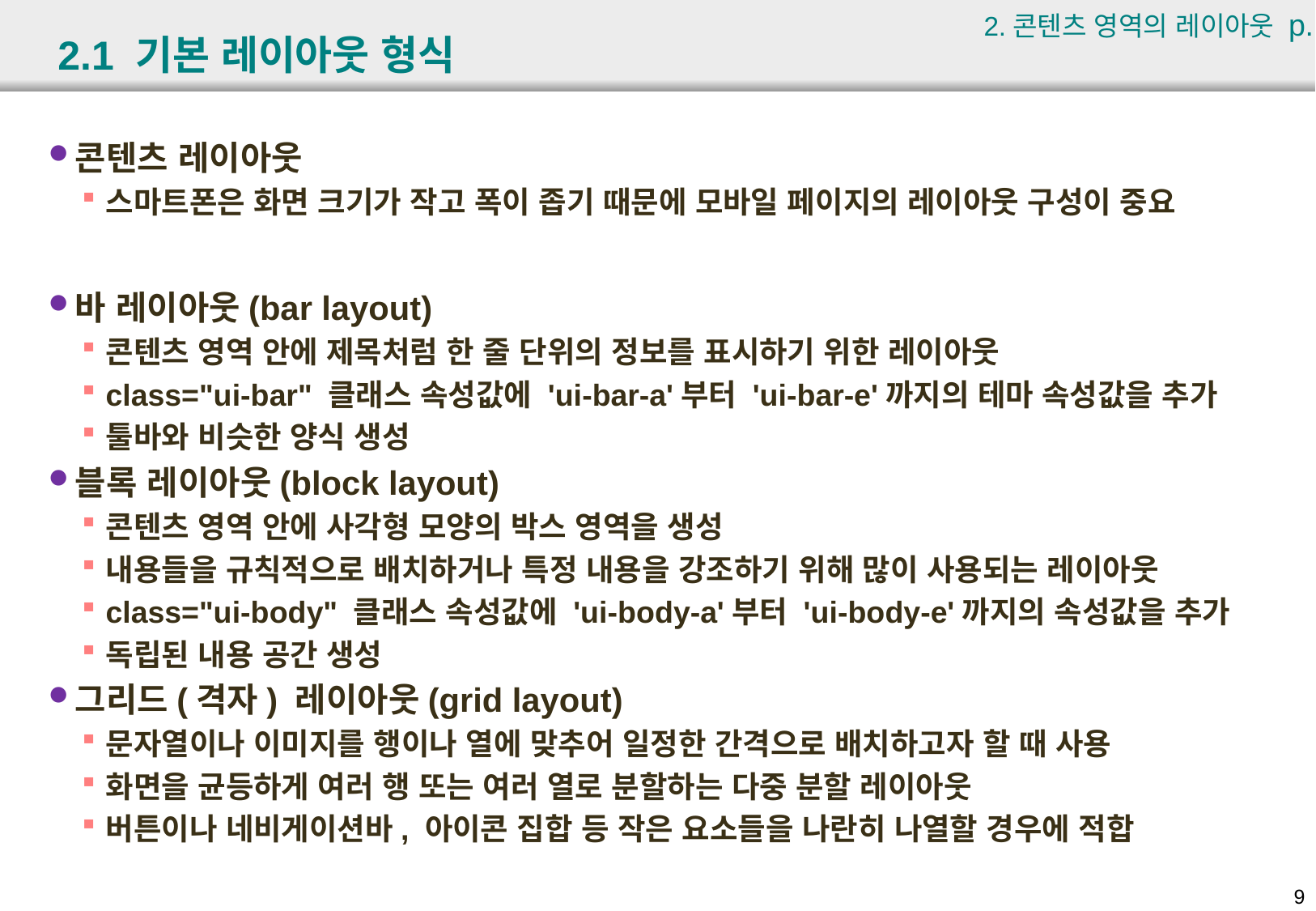

2.콘텐츠 영역의 레이아웃 p.285
# 2.1 기본 레이아웃 형식
콘텐츠 레이아웃
스마트폰은 화면 크기가 작고 폭이 좁기 때문에 모바일 페이지의 레이아웃 구성이 중요

바 레이아웃(bar layout)
콘텐츠 영역 안에 제목처럼 한 줄 단위의 정보를 표시하기 위한 레이아웃
class="ui-bar" 클래스 속성값에 'ui-bar-a'부터 'ui-bar-e'까지의 테마 속성값을 추가
툴바와 비슷한 양식 생성
블록 레이아웃(block layout)
콘텐츠 영역 안에 사각형 모양의 박스 영역을 생성
내용들을 규칙적으로 배치하거나 특정 내용을 강조하기 위해 많이 사용되는 레이아웃
class="ui-body" 클래스 속성값에 'ui-body-a'부터 'ui-body-e'까지의 속성값을 추가
독립된 내용 공간 생성
그리드(격자) 레이아웃(grid layout)
문자열이나 이미지를 행이나 열에 맞추어 일정한 간격으로 배치하고자 할 때 사용
화면을 균등하게 여러 행 또는 여러 열로 분할하는 다중 분할 레이아웃
버튼이나 네비게이션바, 아이콘 집합 등 작은 요소들을 나란히 나열할 경우에 적합